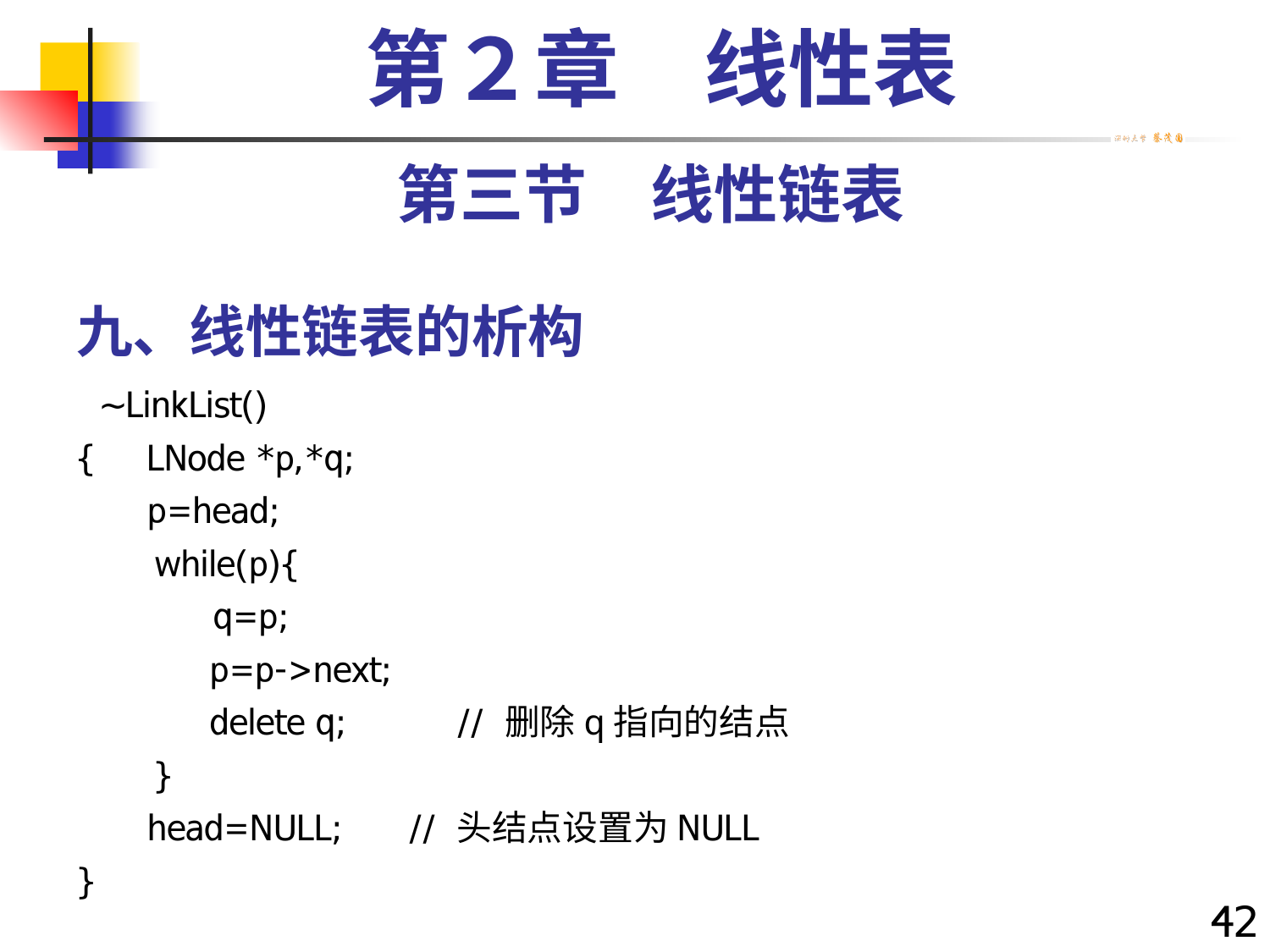

第２章　线性表
第三节　线性链表
# 九、线性链表的析构
  ~LinkList()
{	 LNode *p,*q;
	  p=head;
       while(p){
	        q=p;
            p=p->next;
            delete q;          // 删除q指向的结点
       }
	  head=NULL;      // 头结点设置为NULL
}
42